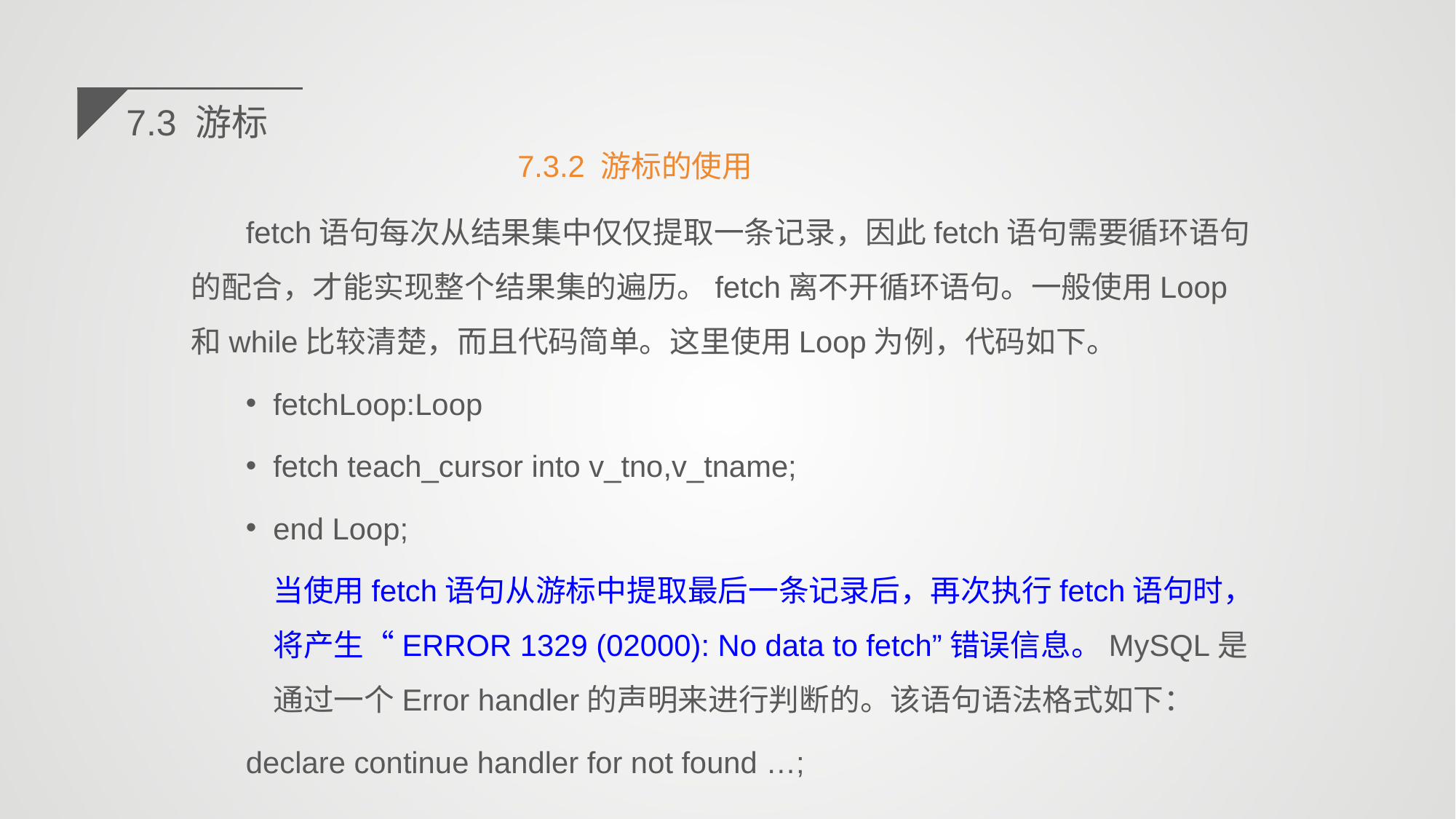

7.3 游标

7.3.2 游标的使用
fetch语句每次从结果集中仅仅提取一条记录，因此fetch语句需要循环语句的配合，才能实现整个结果集的遍历。fetch离不开循环语句。一般使用Loop和while比较清楚，而且代码简单。这里使用Loop为例，代码如下。
fetchLoop:Loop
fetch teach_cursor into v_tno,v_tname;
end Loop;
当使用fetch语句从游标中提取最后一条记录后，再次执行fetch语句时，将产生“ERROR 1329 (02000): No data to fetch”错误信息。MySQL是通过一个Error handler的声明来进行判断的。该语句语法格式如下：
declare continue handler for not found …;